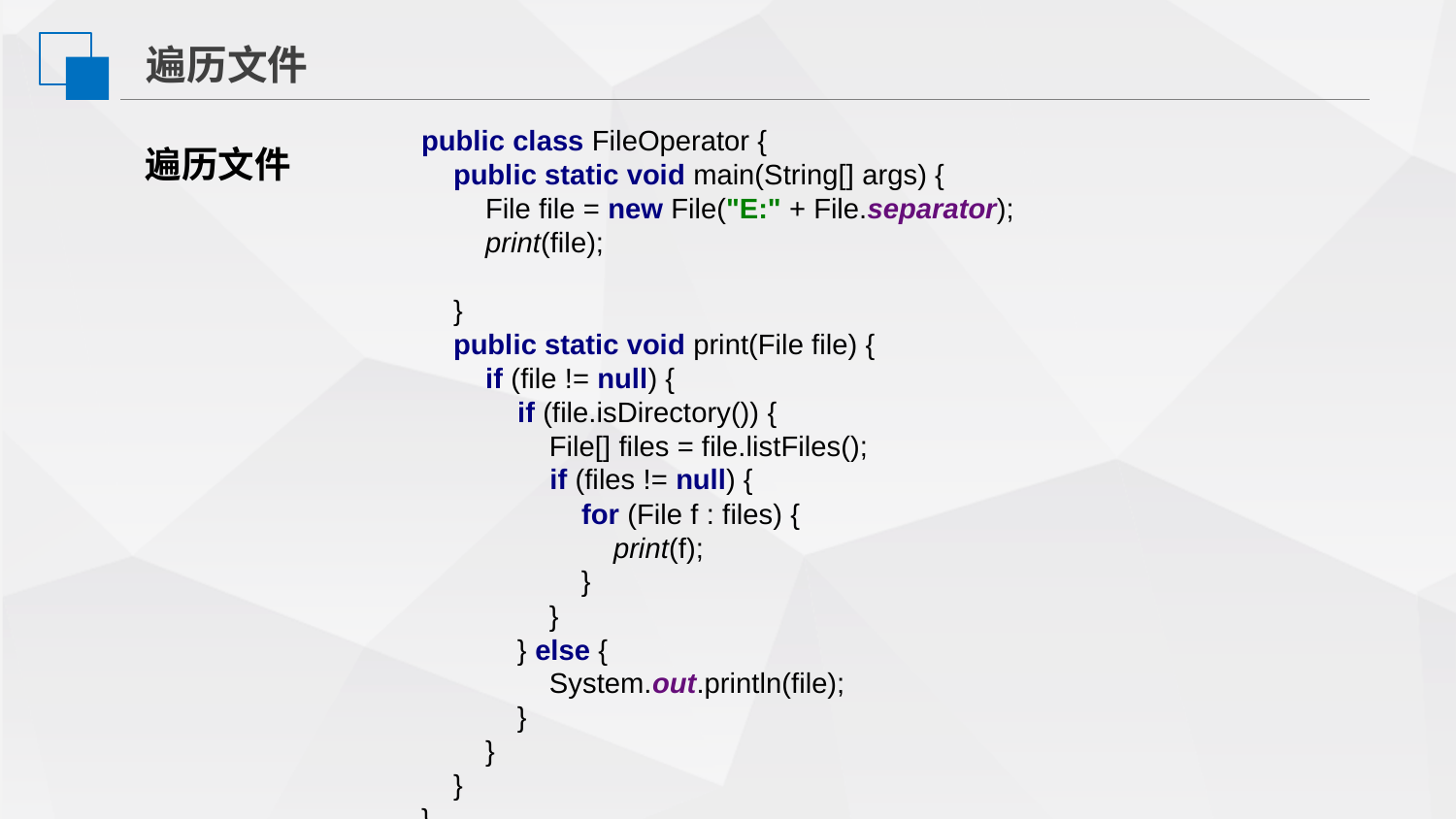

遍历文件
public class FileOperator {
    public static void main(String[] args) {
        File file = new File("E:" + File.separator);
        print(file);
    }
    public static void print(File file) {
        if (file != null) {
            if (file.isDirectory()) {
                File[] files = file.listFiles();
                if (files != null) {
                    for (File f : files) {
                        print(f);
                    }
                }
            } else {
                System.out.println(file);
            }
        }
    }
}
遍历文件